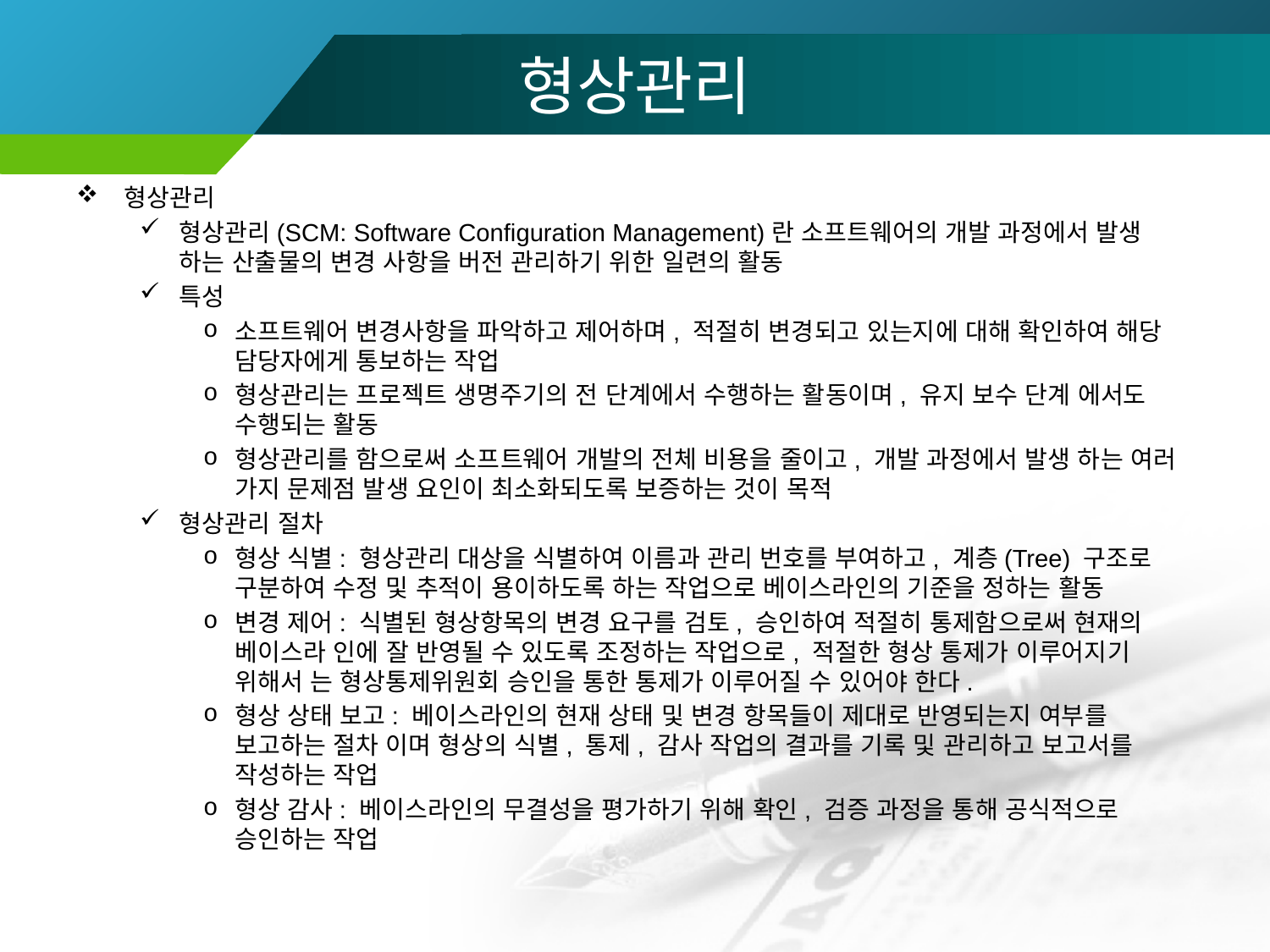

# 형상관리
형상관리
형상관리(SCM: Software Configuration Management)란 소프트웨어의 개발 과정에서 발생 하는 산출물의 변경 사항을 버전 관리하기 위한 일련의 활동
특성
소프트웨어 변경사항을 파악하고 제어하며, 적절히 변경되고 있는지에 대해 확인하여 해당 담당자에게 통보하는 작업
형상관리는 프로젝트 생명주기의 전 단계에서 수행하는 활동이며, 유지 보수 단계 에서도 수행되는 활동
형상관리를 함으로써 소프트웨어 개발의 전체 비용을 줄이고, 개발 과정에서 발생 하는 여러 가지 문제점 발생 요인이 최소화되도록 보증하는 것이 목적
형상관리 절차
형상 식별: 형상관리 대상을 식별하여 이름과 관리 번호를 부여하고, 계층(Tree) 구조로 구분하여 수정 및 추적이 용이하도록 하는 작업으로 베이스라인의 기준을 정하는 활동
변경 제어: 식별된 형상항목의 변경 요구를 검토, 승인하여 적절히 통제함으로써 현재의 베이스라 인에 잘 반영될 수 있도록 조정하는 작업으로, 적절한 형상 통제가 이루어지기 위해서 는 형상통제위원회 승인을 통한 통제가 이루어질 수 있어야 한다.
형상 상태 보고: 베이스라인의 현재 상태 및 변경 항목들이 제대로 반영되는지 여부를 보고하는 절차 이며 형상의 식별, 통제, 감사 작업의 결과를 기록 및 관리하고 보고서를 작성하는 작업
형상 감사: 베이스라인의 무결성을 평가하기 위해 확인, 검증 과정을 통해 공식적으로 승인하는 작업